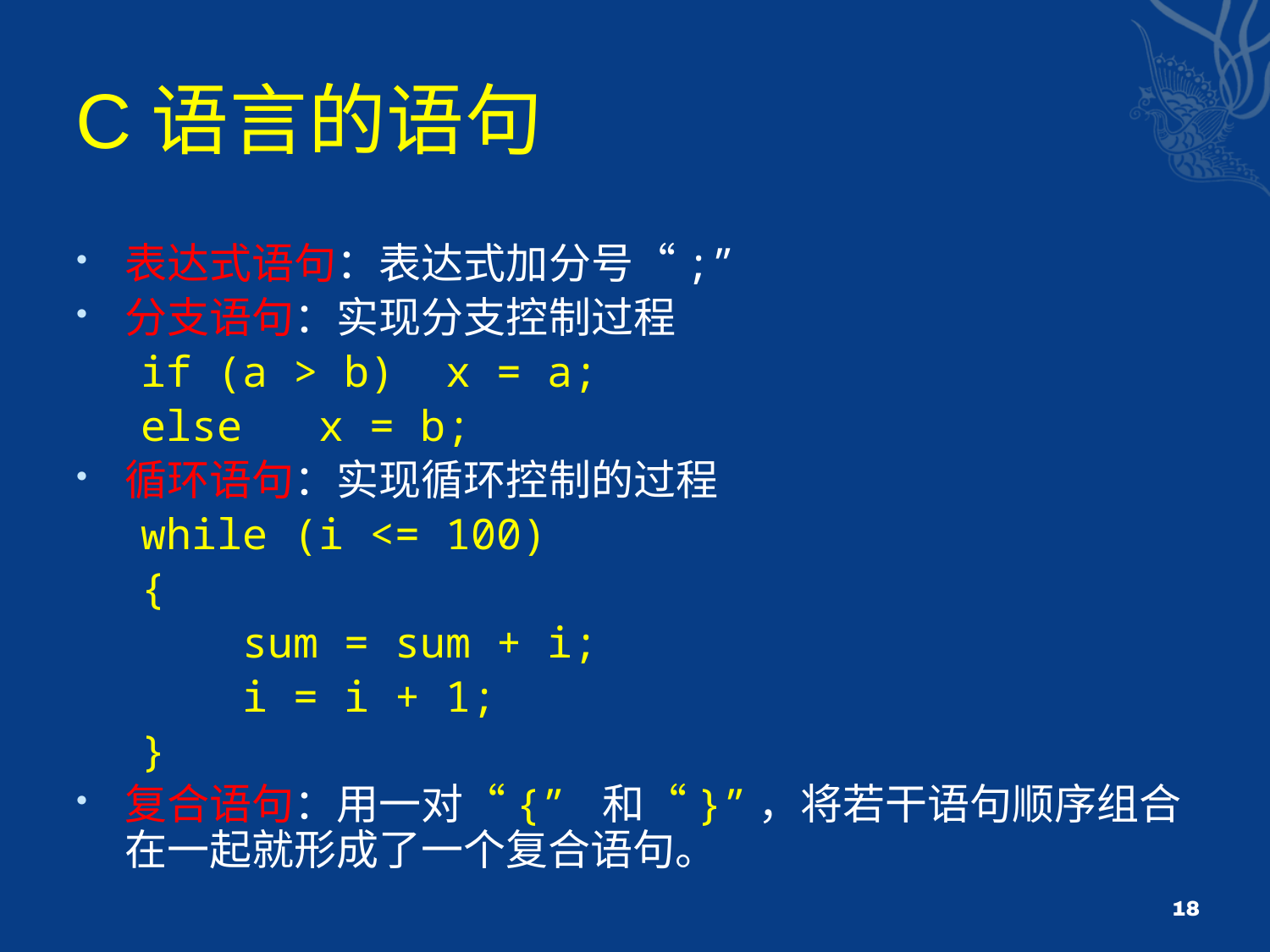

# C语言的语句
表达式语句：表达式加分号“;”
分支语句：实现分支控制过程
if (a > b)  x = a;
else   x = b;
循环语句：实现循环控制的过程
while (i <= 100)
{
    sum = sum + i;
    i = i + 1;
}
复合语句：用一对“{” 和“}”，将若干语句顺序组合在一起就形成了一个复合语句。
18